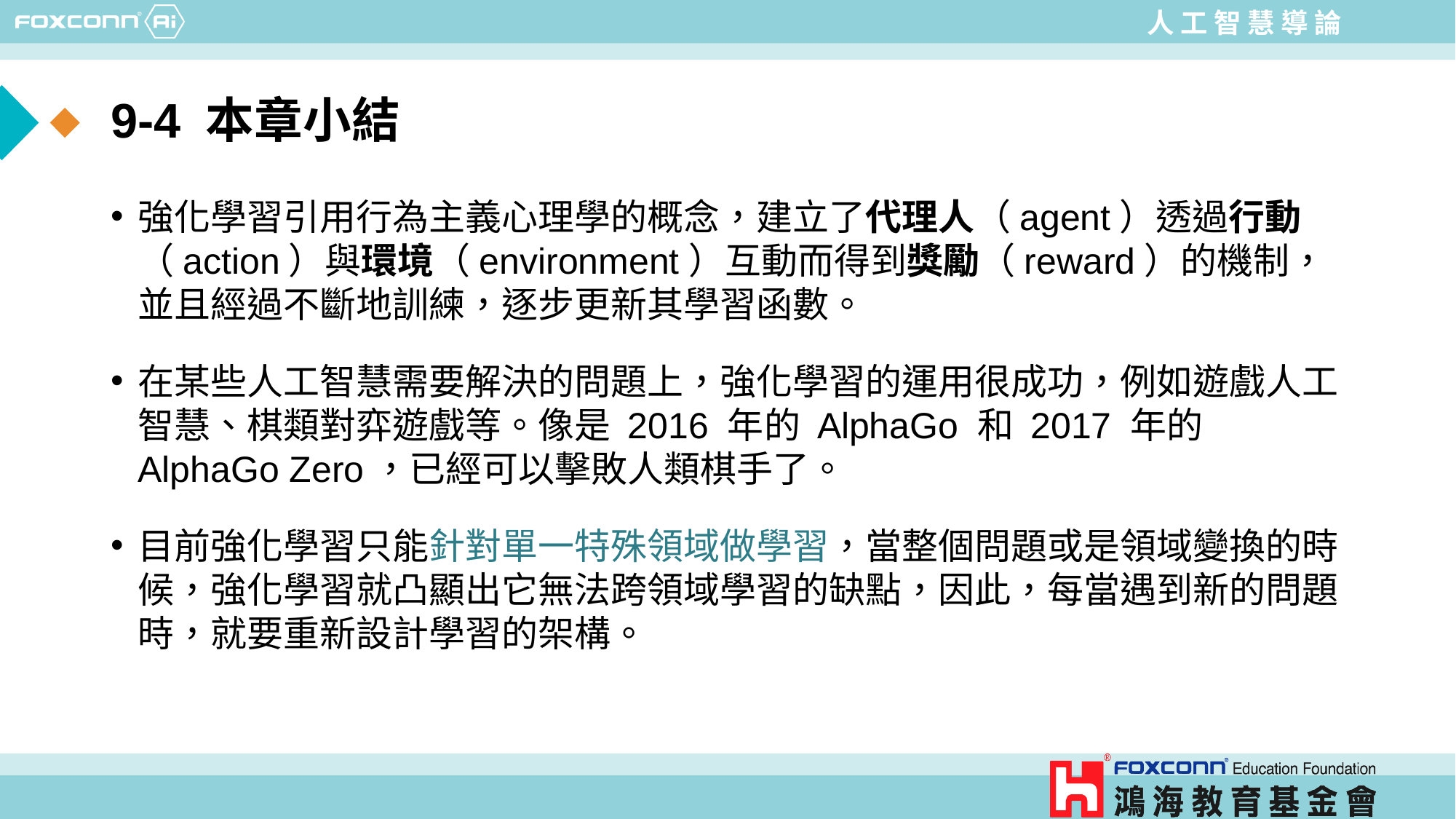

# 9-4 本章小結
強化學習引用行為主義心理學的概念，建立了代理人（agent）透過行動（action）與環境（environment）互動而得到獎勵（reward）的機制，並且經過不斷地訓練，逐步更新其學習函數。
在某些人工智慧需要解決的問題上，強化學習的運用很成功，例如遊戲人工智慧、棋類對弈遊戲等。像是 2016 年的 AlphaGo 和 2017 年的 AlphaGo Zero，已經可以擊敗人類棋手了。
目前強化學習只能針對單一特殊領域做學習，當整個問題或是領域變換的時候，強化學習就凸顯出它無法跨領域學習的缺點，因此，每當遇到新的問題時，就要重新設計學習的架構。